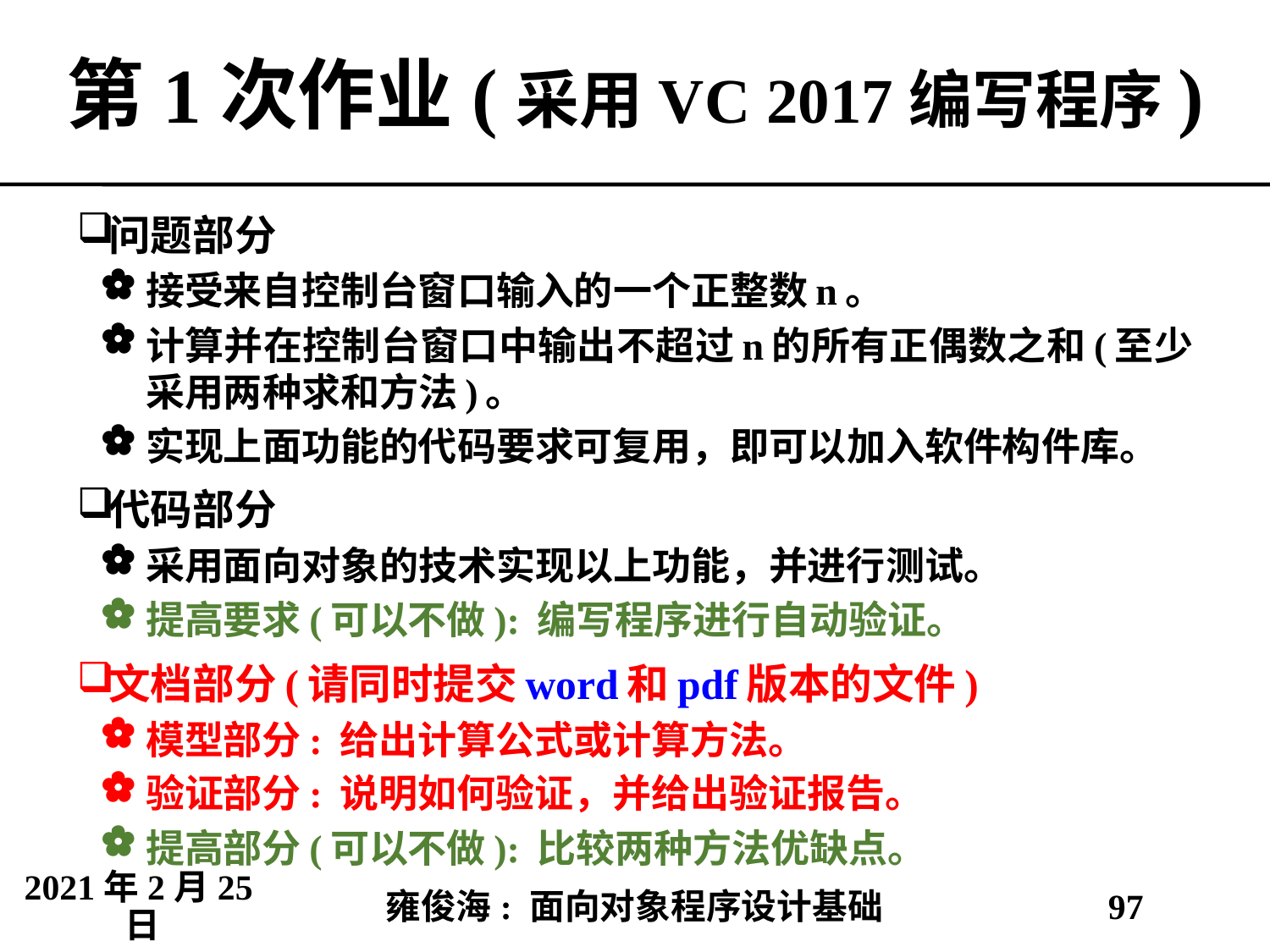

# 第1次作业(采用VC 2017编写程序)

问题部分
接受来自控制台窗口输入的一个正整数n。
计算并在控制台窗口中输出不超过n的所有正偶数之和(至少采用两种求和方法)。
实现上面功能的代码要求可复用，即可以加入软件构件库。
代码部分
采用面向对象的技术实现以上功能，并进行测试。
提高要求(可以不做): 编写程序进行自动验证。
文档部分(请同时提交word和pdf版本的文件)
模型部分: 给出计算公式或计算方法。
验证部分: 说明如何验证，并给出验证报告。
提高部分(可以不做): 比较两种方法优缺点。
2021年2月25日
雍俊海: 面向对象程序设计基础
97